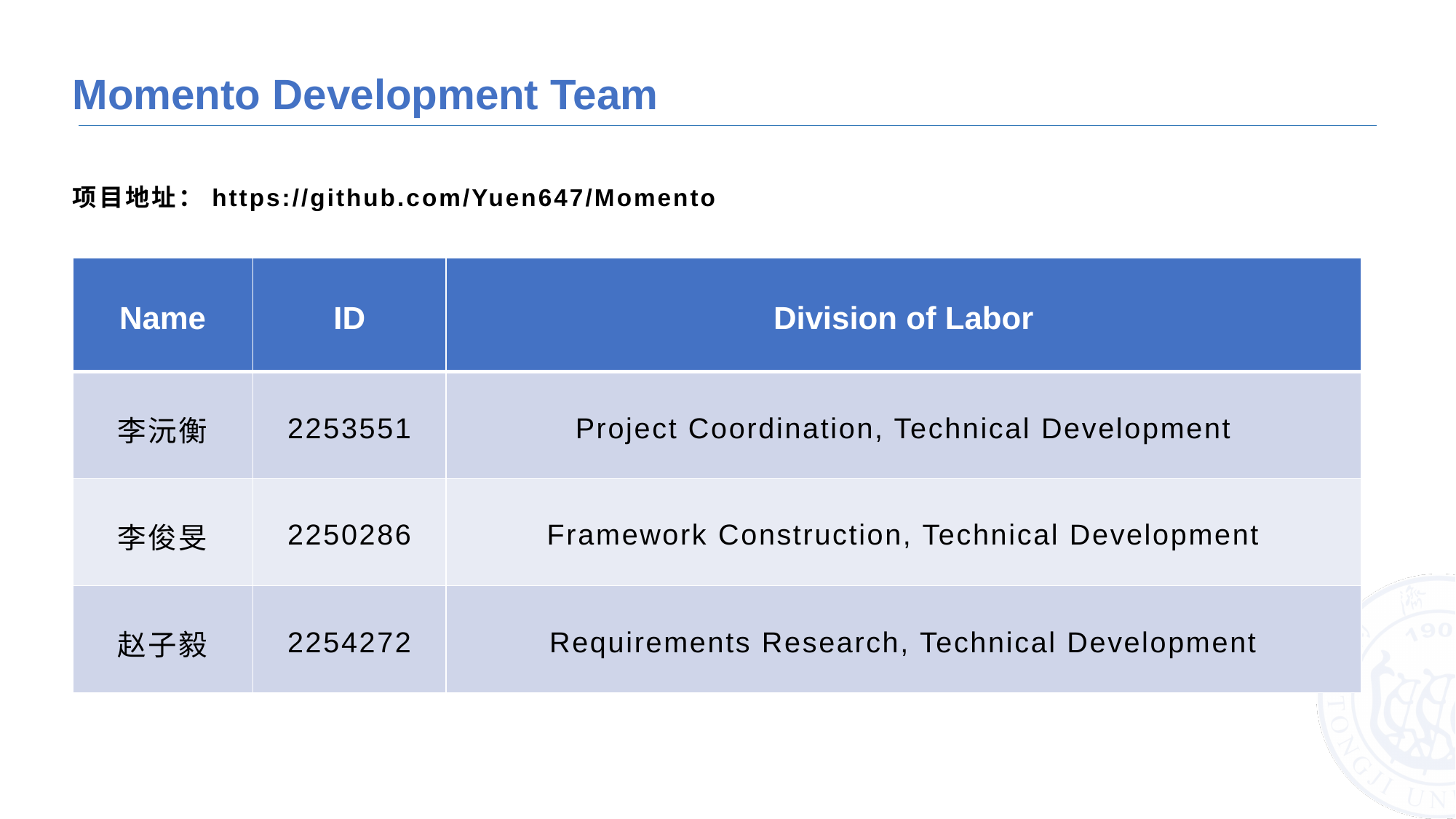

# Momento Development Team
项目地址：https://github.com/Yuen647/Momento
| Name | ID | Division of Labor |
| --- | --- | --- |
| 李沅衡 | 2253551 | Project Coordination, Technical Development |
| 李俊旻 | 2250286 | Framework Construction, Technical Development |
| 赵子毅 | 2254272 | Requirements Research, Technical Development |